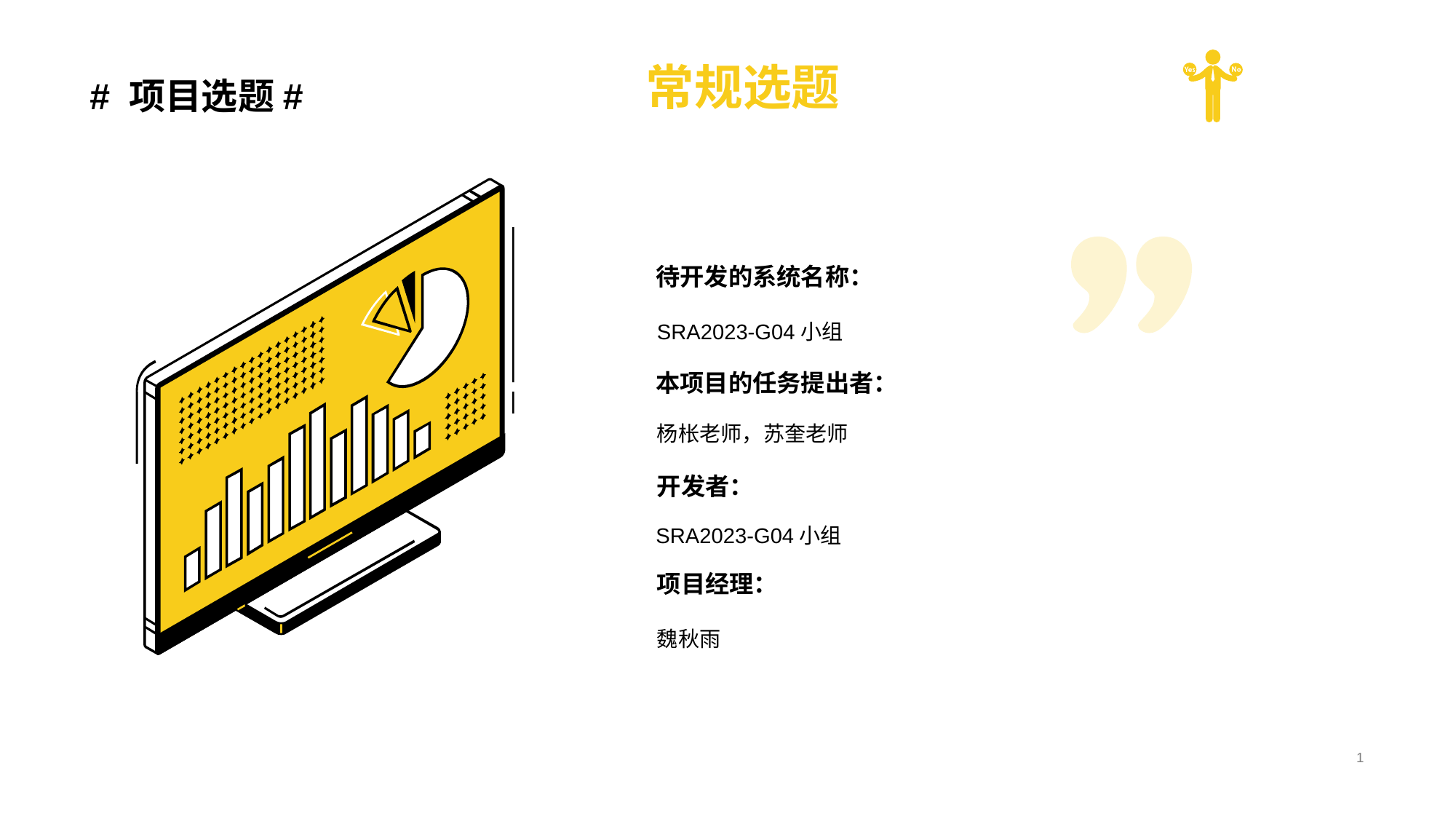

# # 项目选题#
常规选题

待开发的系统名称：
SRA2023-G04小组
本项目的任务提出者：
杨枨老师，苏奎老师
开发者：
SRA2023-G04小组
项目经理：
魏秋雨
1